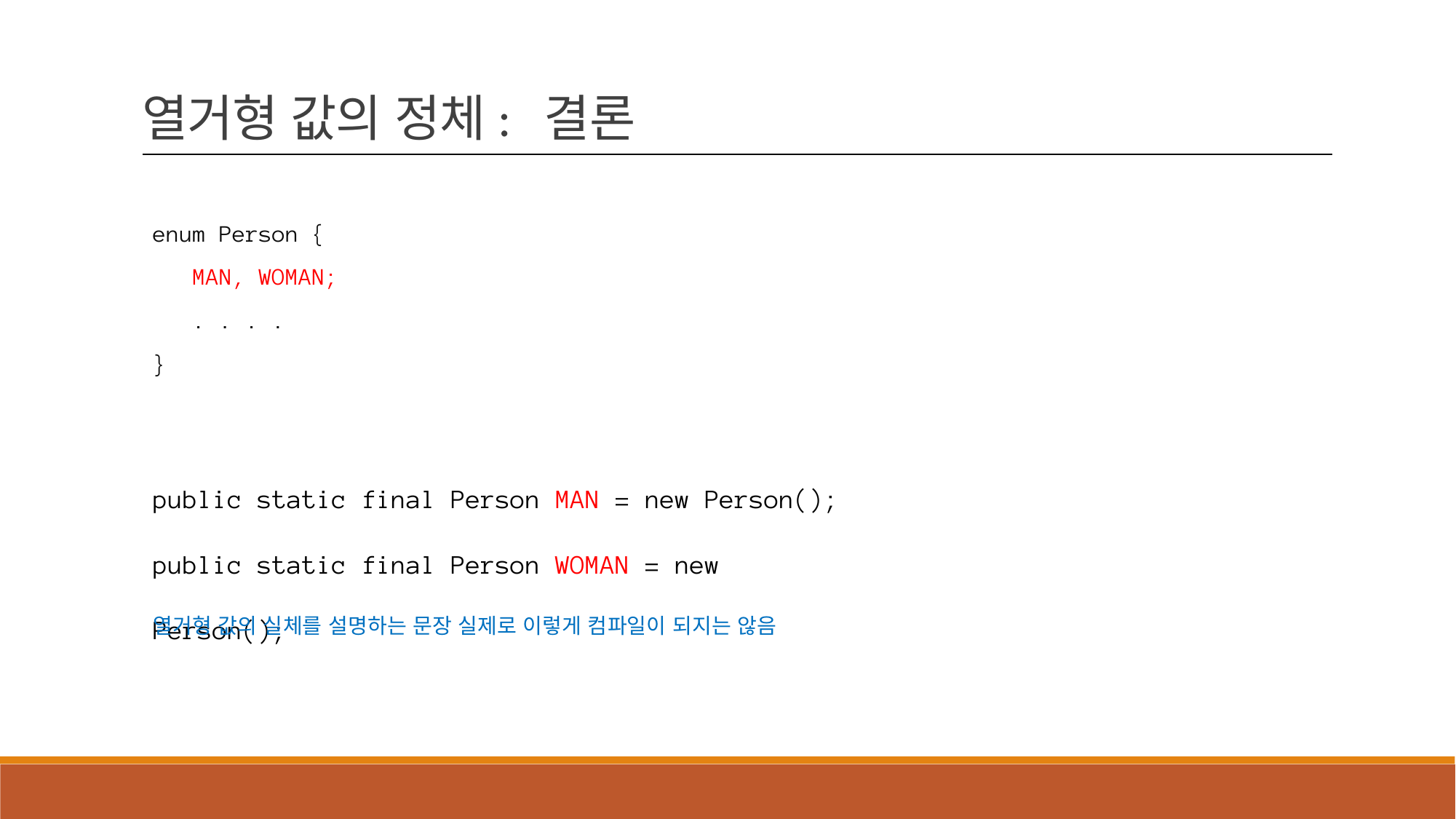

열거형 값의 정체:  결론
enum Person {
   MAN, WOMAN;
   . . . .
}
public static final Person MAN = new Person();
public static final Person WOMAN = new Person();
열거형 값의 실체를 설명하는 문장 실제로 이렇게 컴파일이 되지는 않음